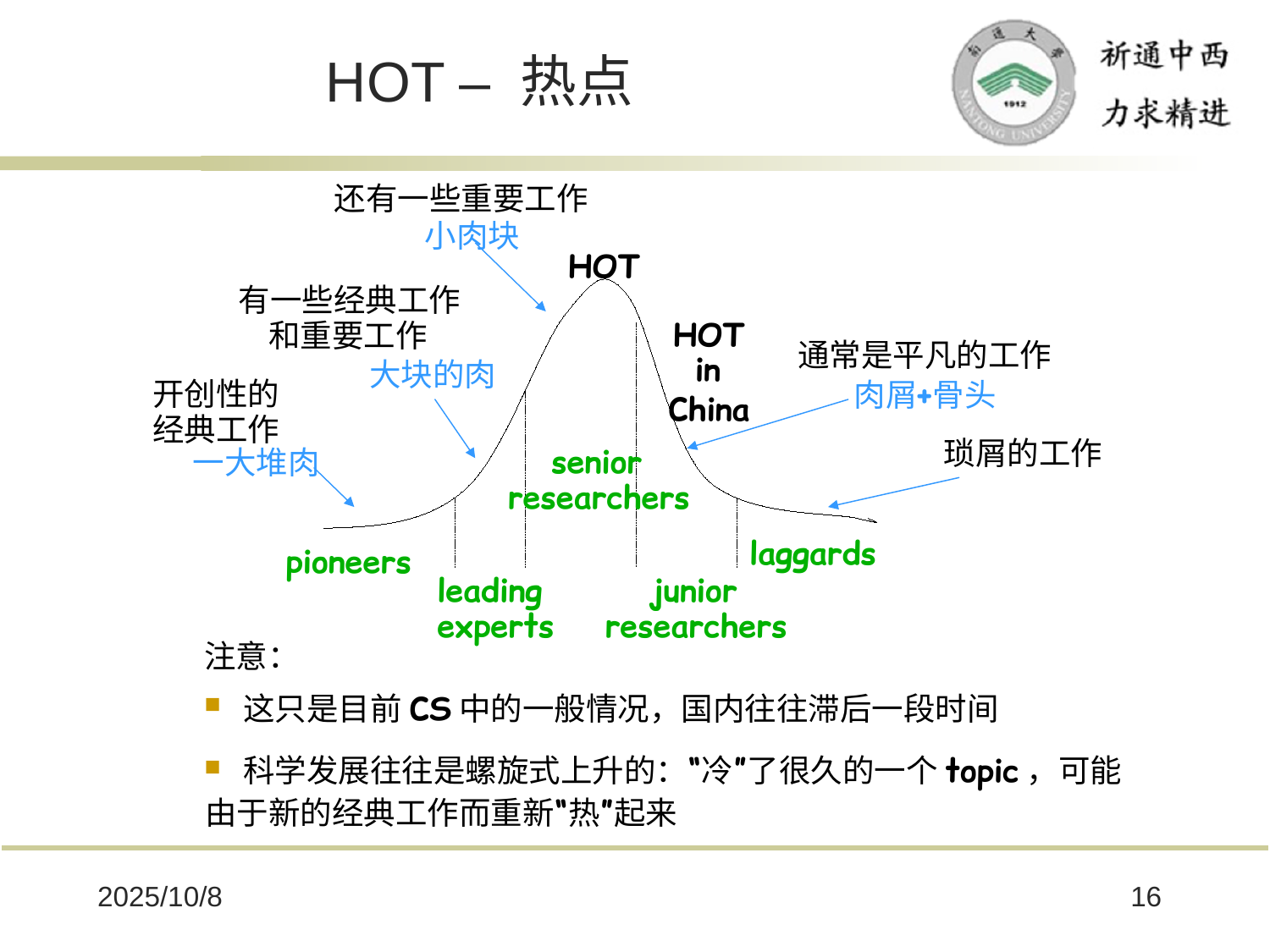

# HOT – 热点
还有一些重要工作
小肉块

HOT

有一些经典工作
HOT
和重要工作

通常是平凡的工作
in
大块的肉
开创性的
肉屑
骨头
+
China

经典工作
琐屑的工作
senior
一大堆肉

researchers

laggards
pioneers
junior
leading
researchers
experts
注意：
  这只是目前CS中的一般情况，国内往往滞后一段时间
  科学发展往往是螺旋式上升的：“冷”了很久的一个topic，可能由于新的经典工作而重新“热”起来
2025/10/8
16